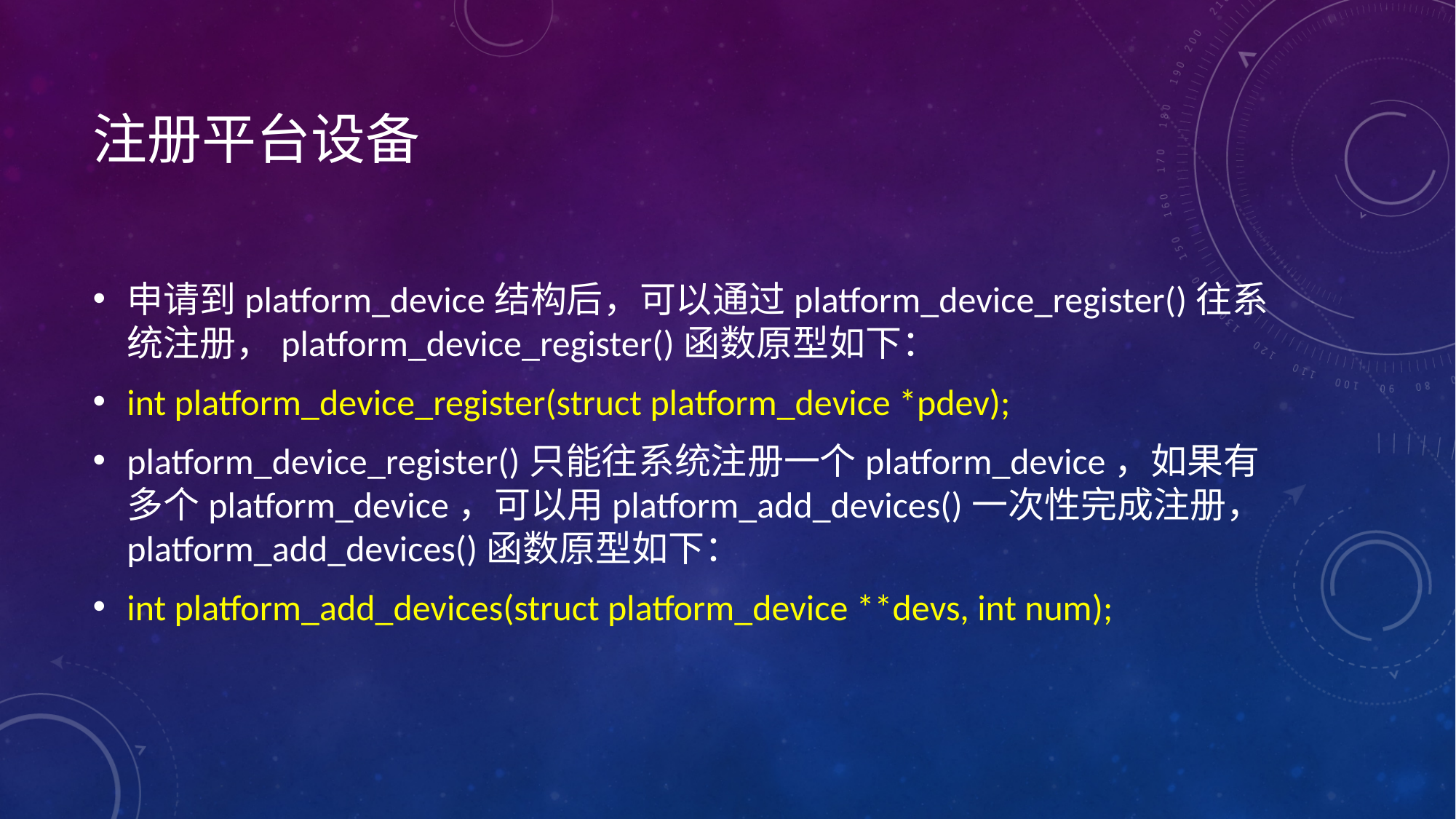

# 注册平台设备
申请到platform_device结构后，可以通过platform_device_register()往系统注册，platform_device_register()函数原型如下：
int platform_device_register(struct platform_device *pdev);
platform_device_register()只能往系统注册一个platform_device，如果有多个platform_device，可以用platform_add_devices()一次性完成注册，platform_add_devices()函数原型如下：
int platform_add_devices(struct platform_device **devs, int num);